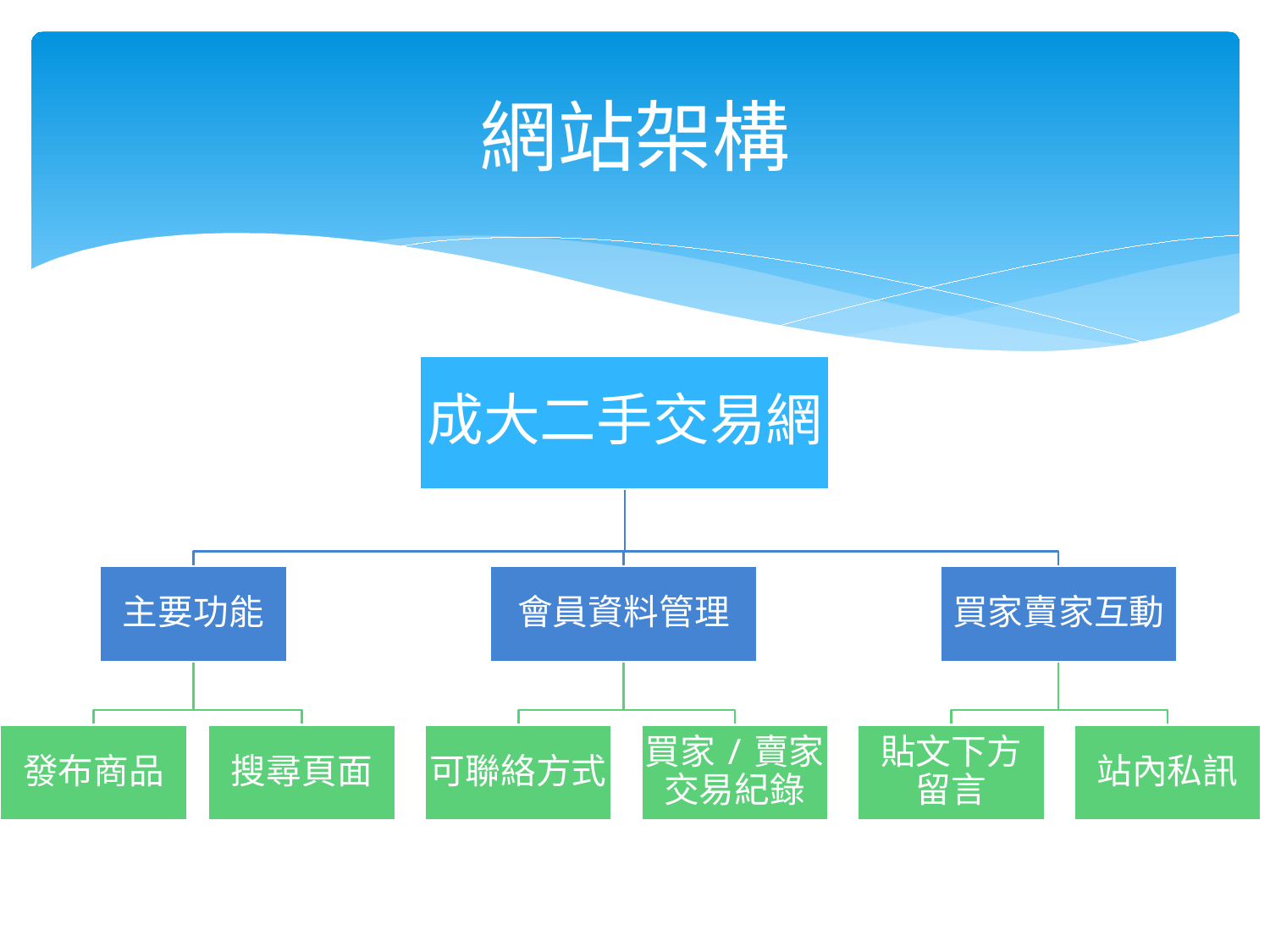

# 網站架構
成大二手交易網
主要功能
發布商品
搜尋頁面
會員資料管理
可聯絡方式
買家/賣家交易紀錄
買家賣家互動
貼文下方 留言
站內私訊